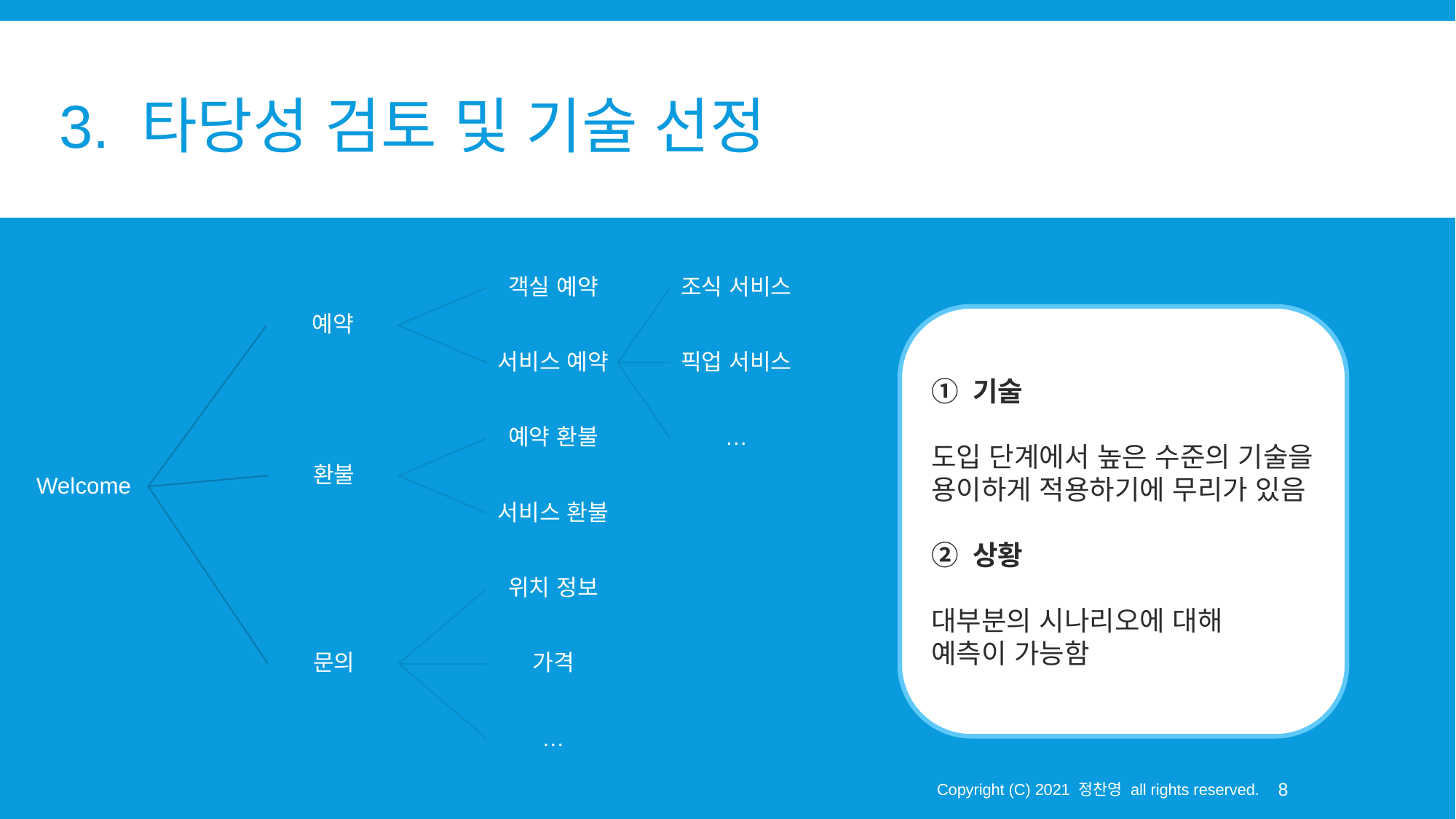

# 3. 타당성 검토 및 기술 선정
Welcome

예약

객실 예약

서비스 예약

조식 서비스

픽업 서비스

…

환불

예약 환불

서비스 환불

문의

위치 정보

가격

…
① 기술

도입 단계에서 높은 수준의 기술을 용이하게 적용하기에 무리가 있음

② 상황

대부분의 시나리오에 대해
예측이 가능함
Copyright (C) 2021 정찬영 all rights reserved.
8